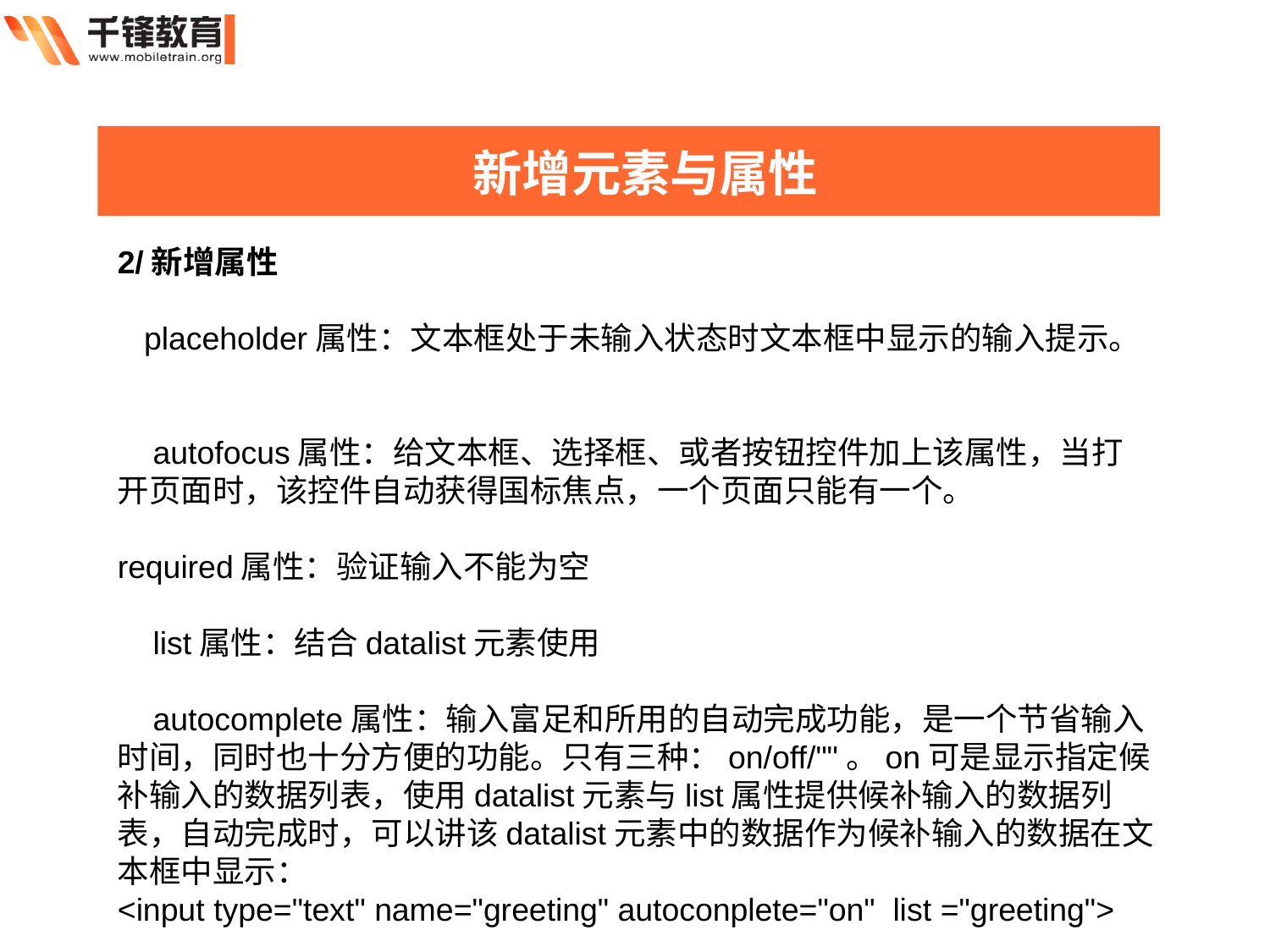

新增元素与属性
2/新增属性

   placeholder属性：文本框处于未输入状态时文本框中显示的输入提示。

    autofocus属性：给文本框、选择框、或者按钮控件加上该属性，当打开页面时，该控件自动获得国标焦点，一个页面只能有一个。

required属性：验证输入不能为空

    list属性：结合datalist元素使用

    autocomplete属性：输入富足和所用的自动完成功能，是一个节省输入时间，同时也十分方便的功能。只有三种：on/off/""。on可是显示指定候补输入的数据列表，使用datalist元素与list属性提供候补输入的数据列表，自动完成时，可以讲该datalist元素中的数据作为候补输入的数据在文本框中显示：
<input type="text" name="greeting" autoconplete="on"  list ="greeting">